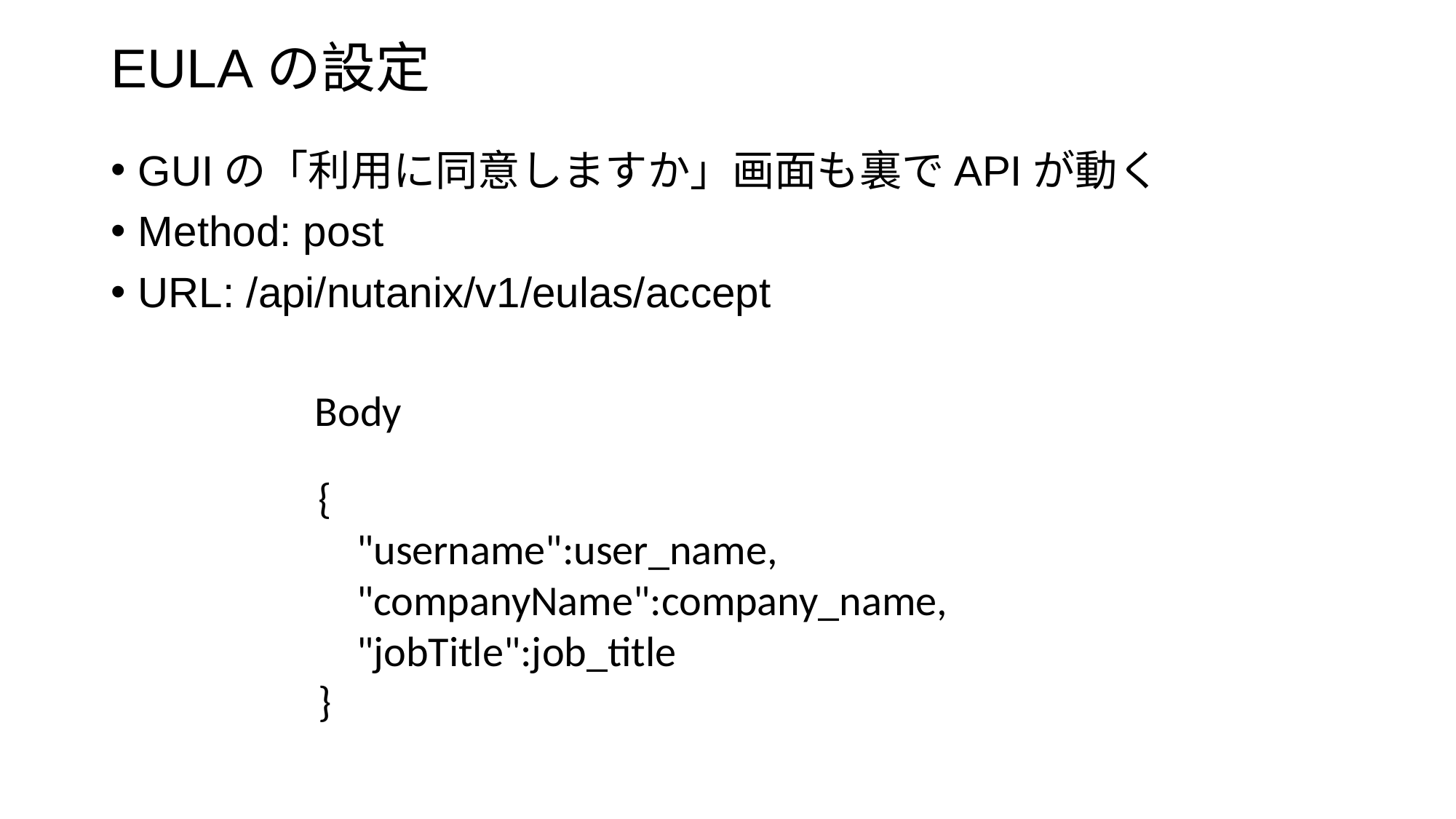

# EULAの設定
GUIの「利用に同意しますか」画面も裏でAPIが動く
Method: post
URL: /api/nutanix/v1/eulas/accept
Body
{
    "username":user_name,
    "companyName":company_name,
    "jobTitle":job_title
}